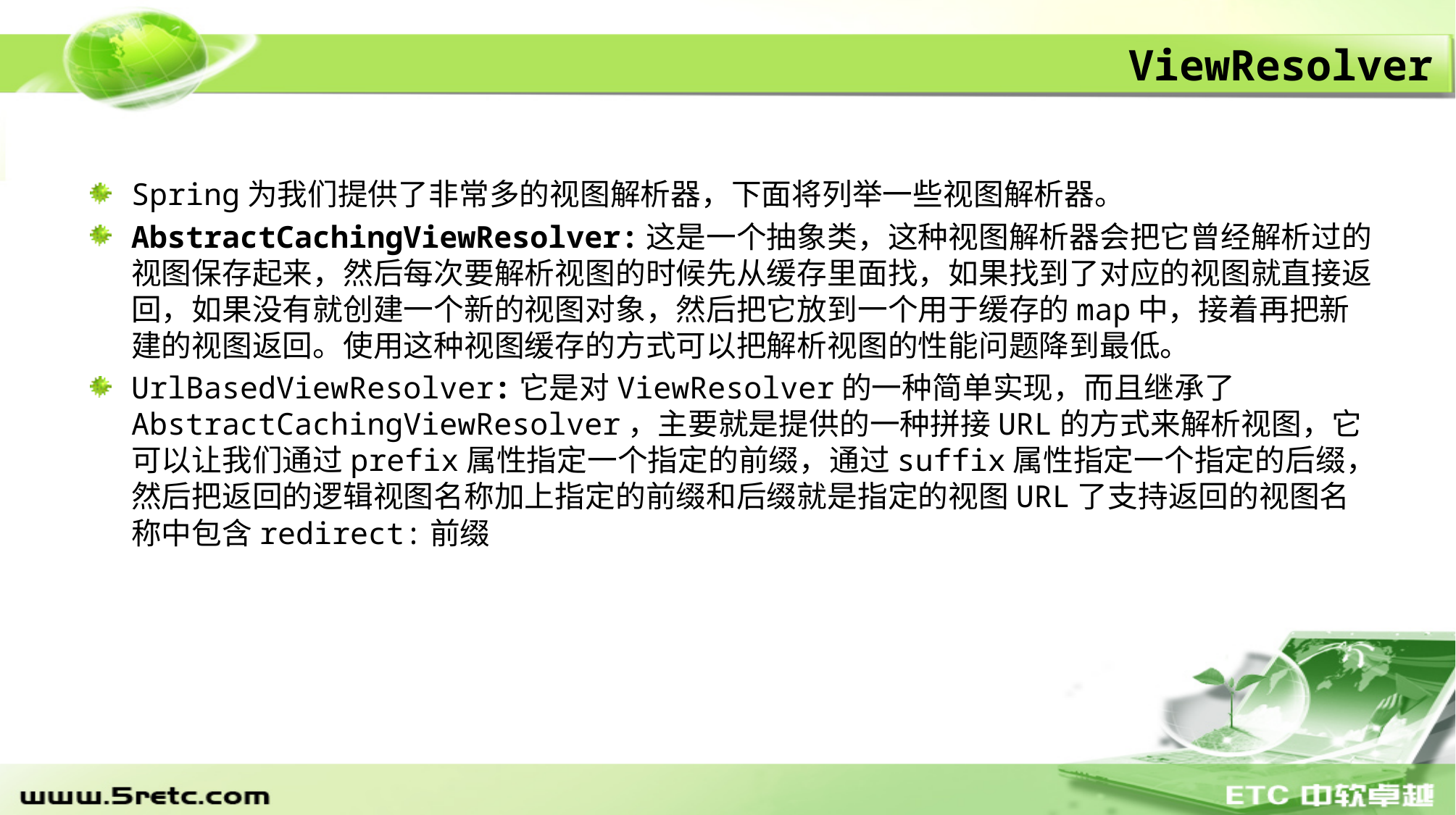

# ViewResolver
Spring为我们提供了非常多的视图解析器，下面将列举一些视图解析器。
AbstractCachingViewResolver:这是一个抽象类，这种视图解析器会把它曾经解析过的视图保存起来，然后每次要解析视图的时候先从缓存里面找，如果找到了对应的视图就直接返回，如果没有就创建一个新的视图对象，然后把它放到一个用于缓存的map中，接着再把新建的视图返回。使用这种视图缓存的方式可以把解析视图的性能问题降到最低。
UrlBasedViewResolver:它是对ViewResolver的一种简单实现，而且继承了AbstractCachingViewResolver，主要就是提供的一种拼接URL的方式来解析视图，它可以让我们通过prefix属性指定一个指定的前缀，通过suffix属性指定一个指定的后缀，然后把返回的逻辑视图名称加上指定的前缀和后缀就是指定的视图URL了支持返回的视图名称中包含redirect:前缀